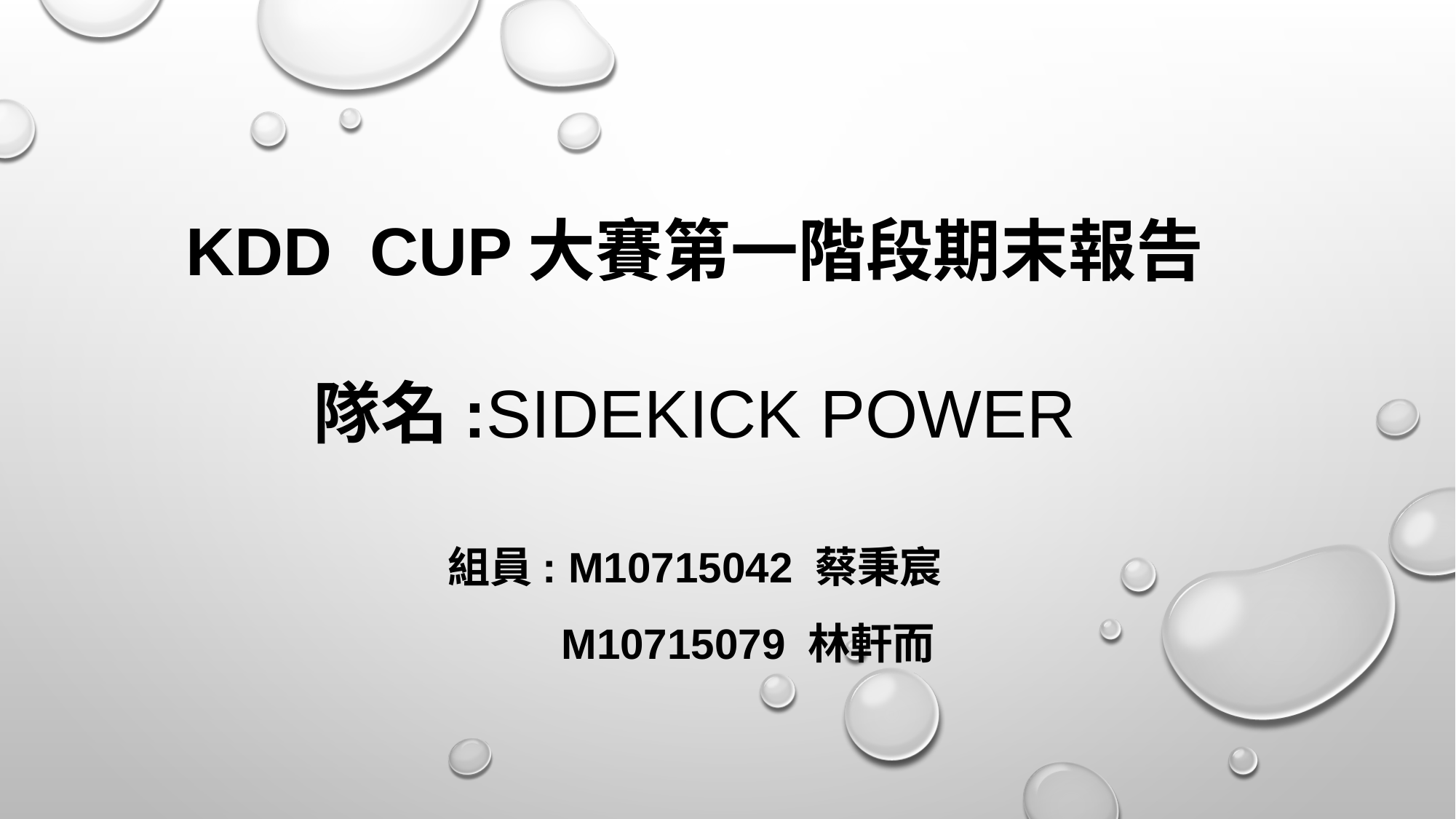

# KDD  Cup大賽第一階段期末報告 隊名:Sidekick Power
組員: M10715042 蔡秉宸
         M10715079 林軒而